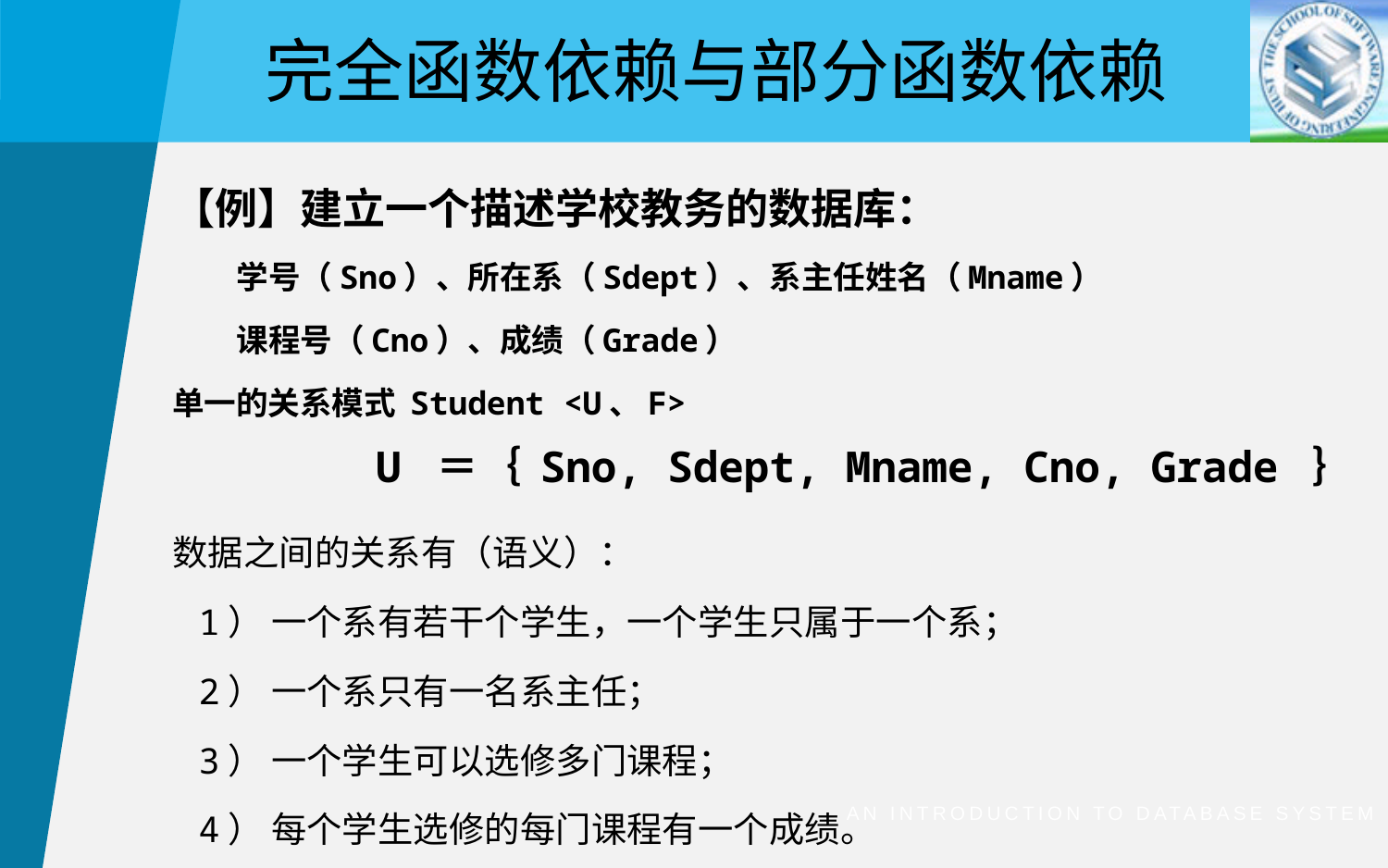

完全函数依赖与部分函数依赖
【例】建立一个描述学校教务的数据库：
        学号（Sno）、所在系（Sdept）、系主任姓名（Mname）
        课程号（Cno）、成绩（Grade）
单一的关系模式 Student <U、F>
        U ＝｛ Sno, Sdept, Mname, Cno, Grade ｝
数据之间的关系有（语义）：
		1） 一个系有若干个学生，一个学生只属于一个系；
		2） 一个系只有一名系主任；
		3） 一个学生可以选修多门课程；
		4） 每个学生选修的每门课程有一个成绩。
An Introduction to Database System